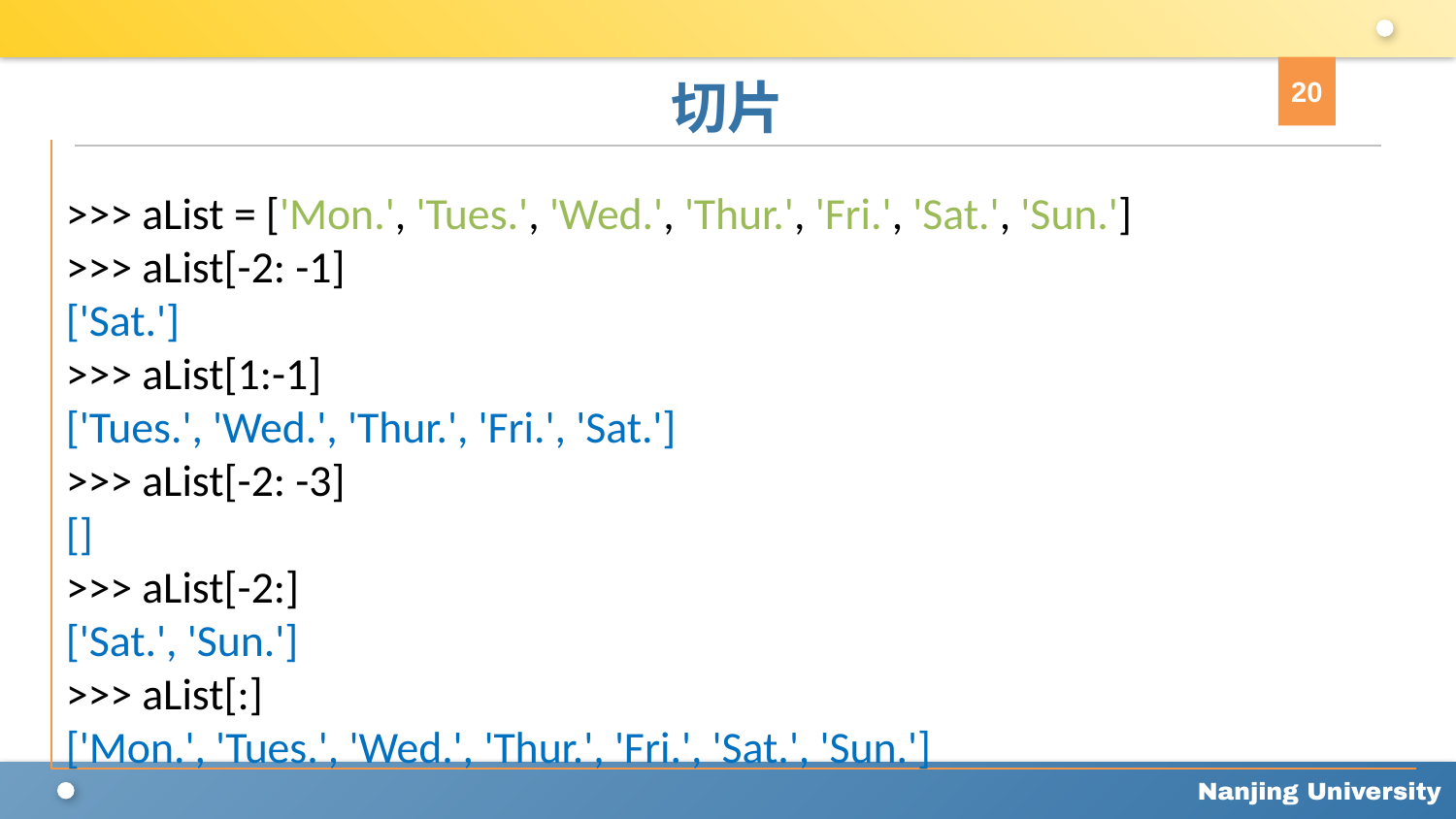

20
# 切片

>>> aList = ['Mon.', 'Tues.', 'Wed.', 'Thur.', 'Fri.', 'Sat.', 'Sun.']
>>> aList[-2: -1]
['Sat.']
>>> aList[1:-1]
['Tues.', 'Wed.', 'Thur.', 'Fri.', 'Sat.']
>>> aList[-2: -3]
[]
>>> aList[-2:]
['Sat.', 'Sun.']
>>> aList[:]
['Mon.', 'Tues.', 'Wed.', 'Thur.', 'Fri.', 'Sat.', 'Sun.']